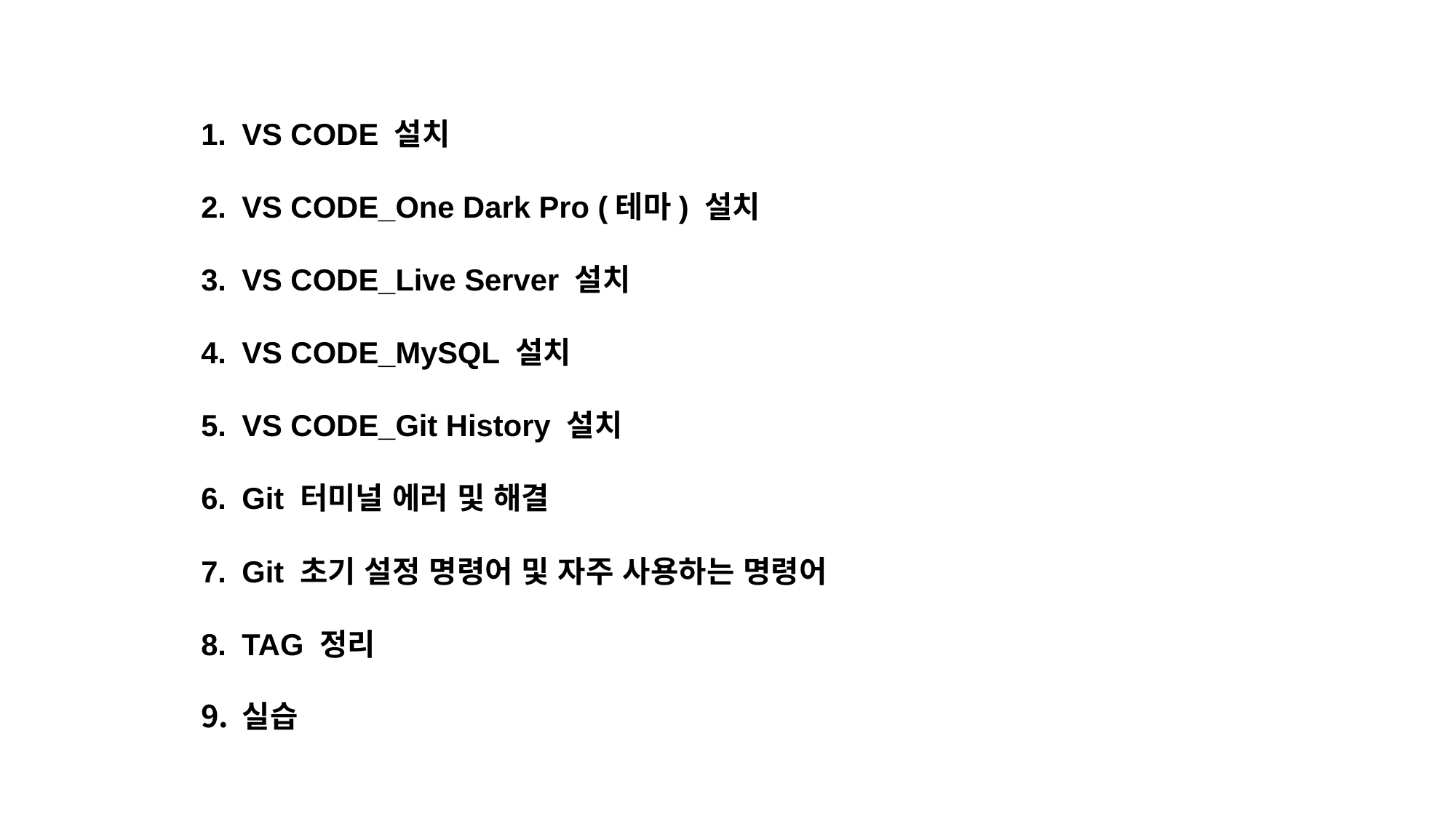

VS CODE 설치
VS CODE_One Dark Pro (테마) 설치
VS CODE_Live Server 설치
VS CODE_MySQL 설치
VS CODE_Git History 설치
Git 터미널 에러 및 해결
Git 초기 설정 명령어 및 자주 사용하는 명령어
TAG 정리
실습